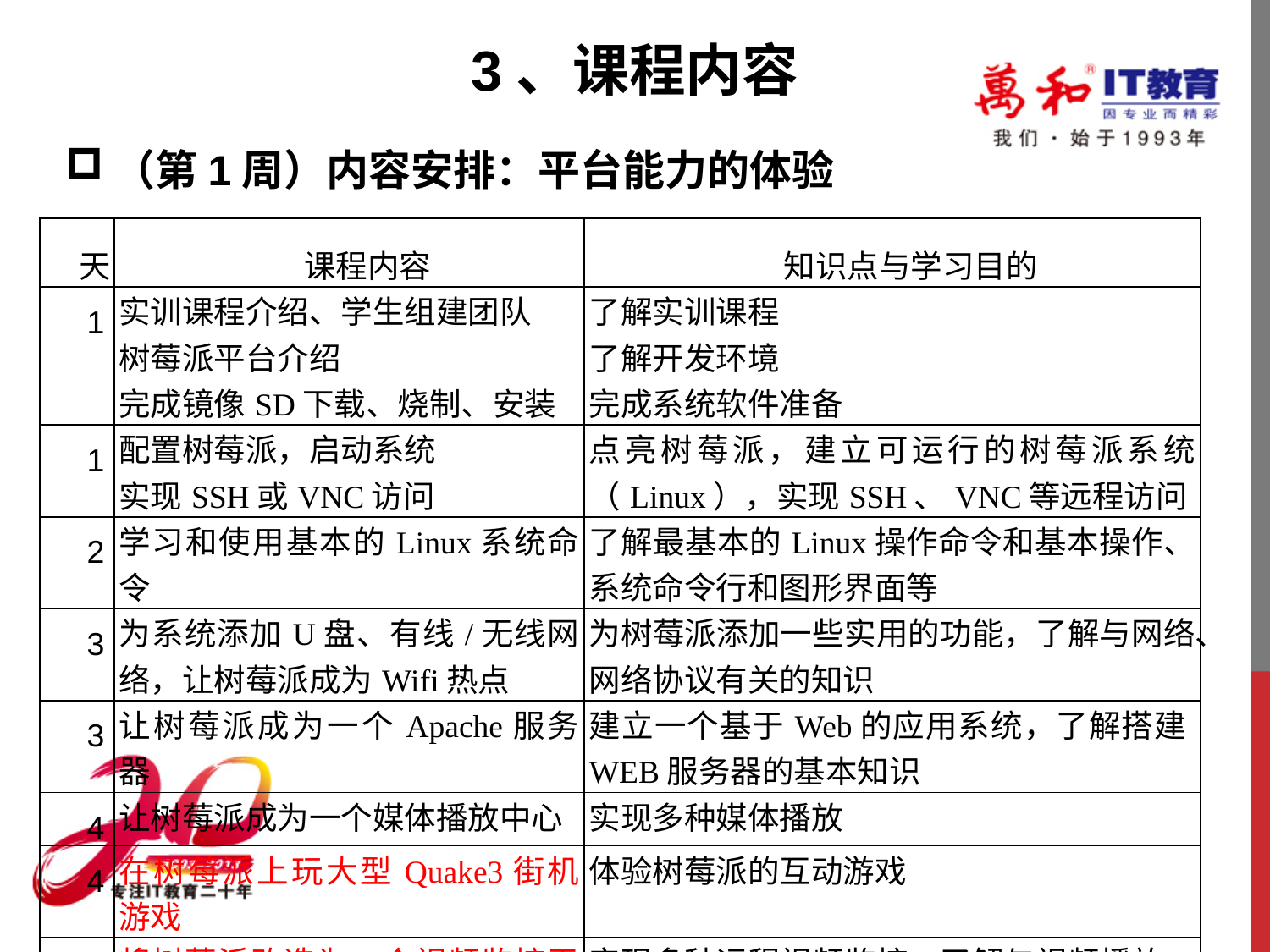

# 3、课程内容
（第1周）内容安排：平台能力的体验
| 天 | 课程内容 | 知识点与学习目的 |
| --- | --- | --- |
| 1 | 实训课程介绍、学生组建团队 树莓派平台介绍 完成镜像SD下载、烧制、安装 | 了解实训课程 了解开发环境 完成系统软件准备 |
| 1 | 配置树莓派，启动系统 实现SSH或VNC访问 | 点亮树莓派，建立可运行的树莓派系统（Linux），实现SSH、VNC等远程访问 |
| 2 | 学习和使用基本的Linux系统命令 | 了解最基本的Linux操作命令和基本操作、系统命令行和图形界面等 |
| 3 | 为系统添加U盘、有线/无线网络，让树莓派成为Wifi热点 | 为树莓派添加一些实用的功能，了解与网络、网络协议有关的知识 |
| 3 | 让树莓派成为一个Apache服务器 | 建立一个基于Web的应用系统，了解搭建WEB服务器的基本知识 |
| 4 | 让树莓派成为一个媒体播放中心 | 实现多种媒体播放 |
| 4 | 在树莓派上玩大型Quake3街机游戏 | 体验树莓派的互动游戏 |
| 5 | 将树莓派改造为一个视频监控平台 | 实现多种远程视频监控，了解与视频播放、视频控制有关的知识 |